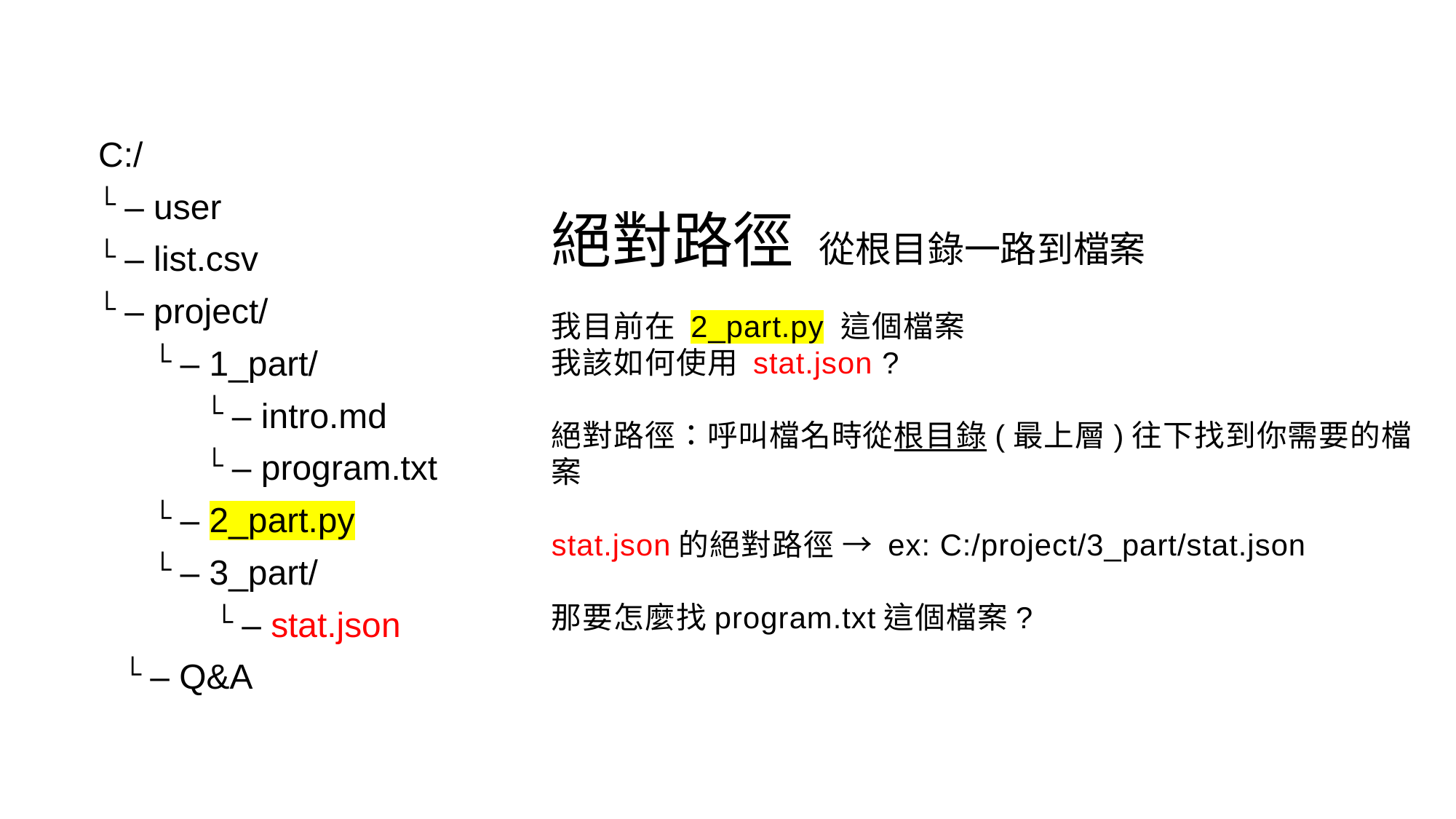

C:/
– user
– list.csv
– project/
– 1_part/
– intro.md
– program.txt
– 2_part.py
– 3_part/
– stat.json
– Q&A
絕對路徑	從根目錄一路到檔案

我目前在 2_part.py 這個檔案
我該如何使用 stat.json ?

絕對路徑：呼叫檔名時從根目錄(最上層)往下找到你需要的檔案
stat.json的絕對路徑 → ex: C:/project/3_part/stat.json

那要怎麼找program.txt這個檔案?